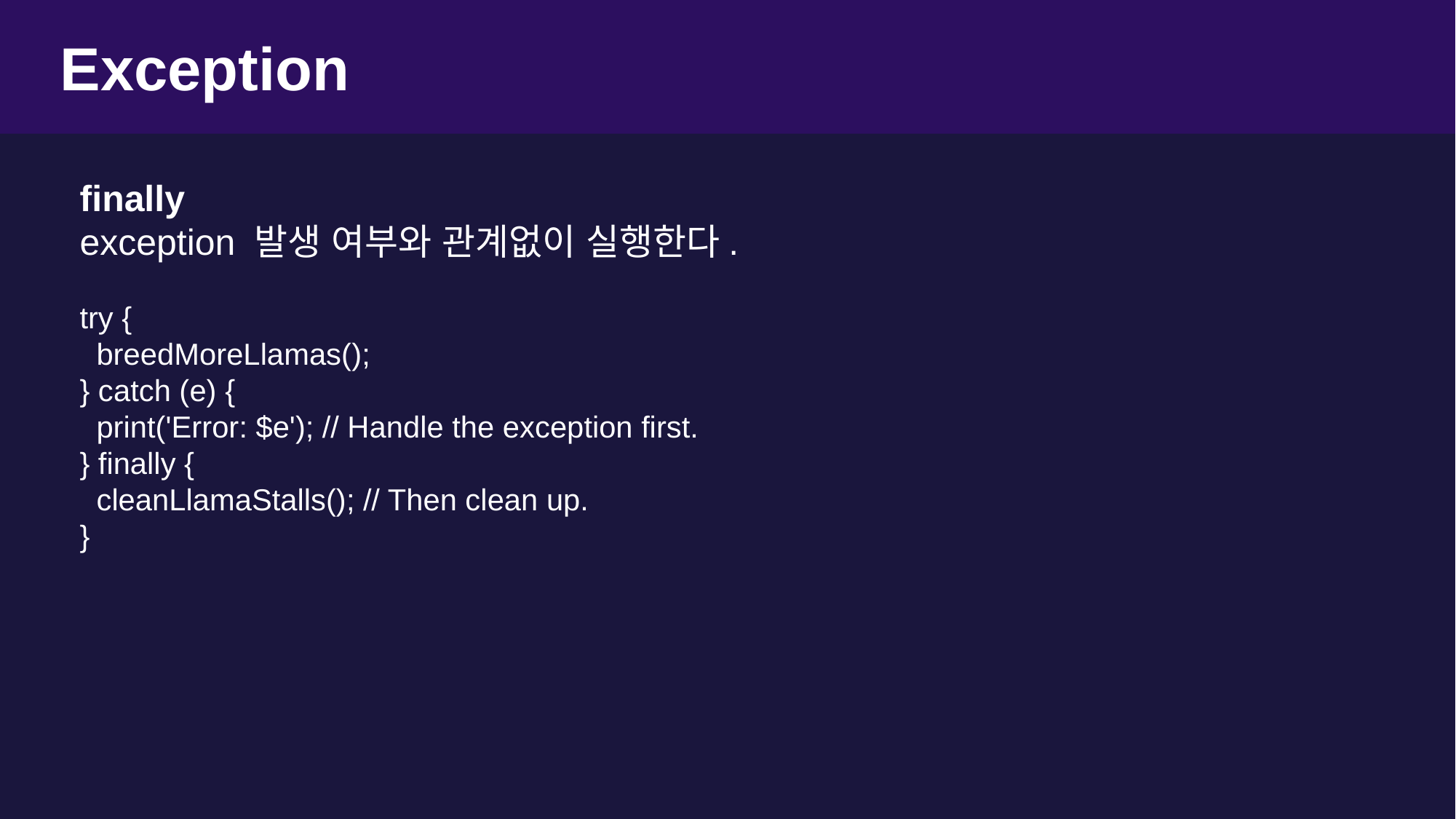

Exception
finally
exception 발생 여부와 관계없이 실행한다.

try {
  breedMoreLlamas();
} catch (e) {
  print('Error: $e'); // Handle the exception first.
} finally {
  cleanLlamaStalls(); // Then clean up.
}